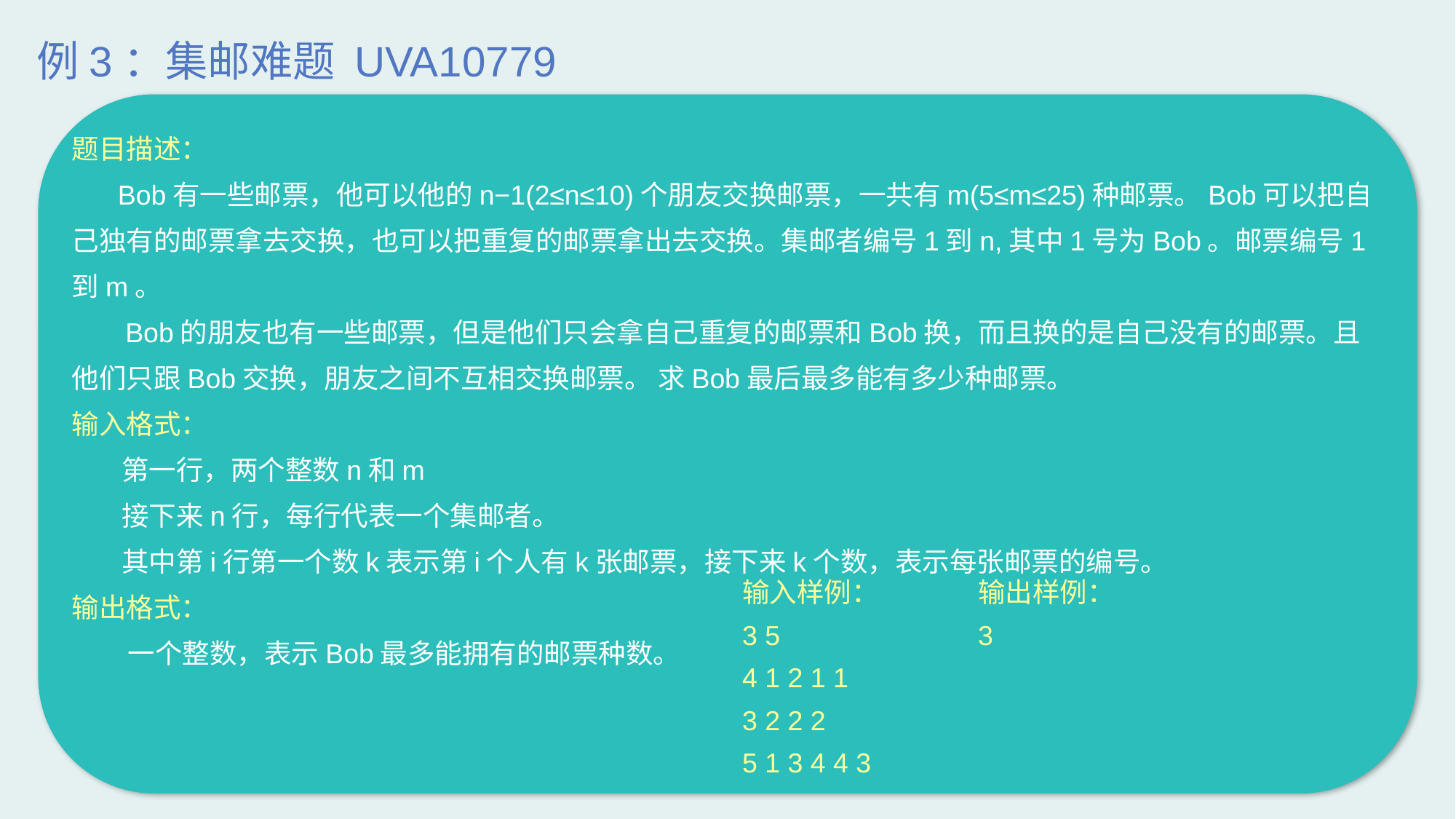

# 例3：集邮难题 UVA10779

题目描述：
      Bob有一些邮票，他可以他的n−1(2≤n≤10)个朋友交换邮票，一共有m(5≤m≤25)种邮票。Bob可以把自己独有的邮票拿去交换，也可以把重复的邮票拿出去交换。集邮者编号1到n,其中1号为Bob。邮票编号1到m。
       Bob的朋友也有一些邮票，但是他们只会拿自己重复的邮票和Bob换，而且换的是自己没有的邮票。且他们只跟Bob交换，朋友之间不互相交换邮票。 求Bob最后最多能有多少种邮票。
输入格式：
       第一行，两个整数n和m
       接下来n行，每行代表一个集邮者。
       其中第i行第一个数k表示第i个人有k张邮票，接下来k个数，表示每张邮票的编号。
输出格式：
        一个整数，表示Bob最多能拥有的邮票种数。

输入样例：
3 5
4 1 2 1 1
3 2 2 2
5 1 3 4 4 3
输出样例：
3